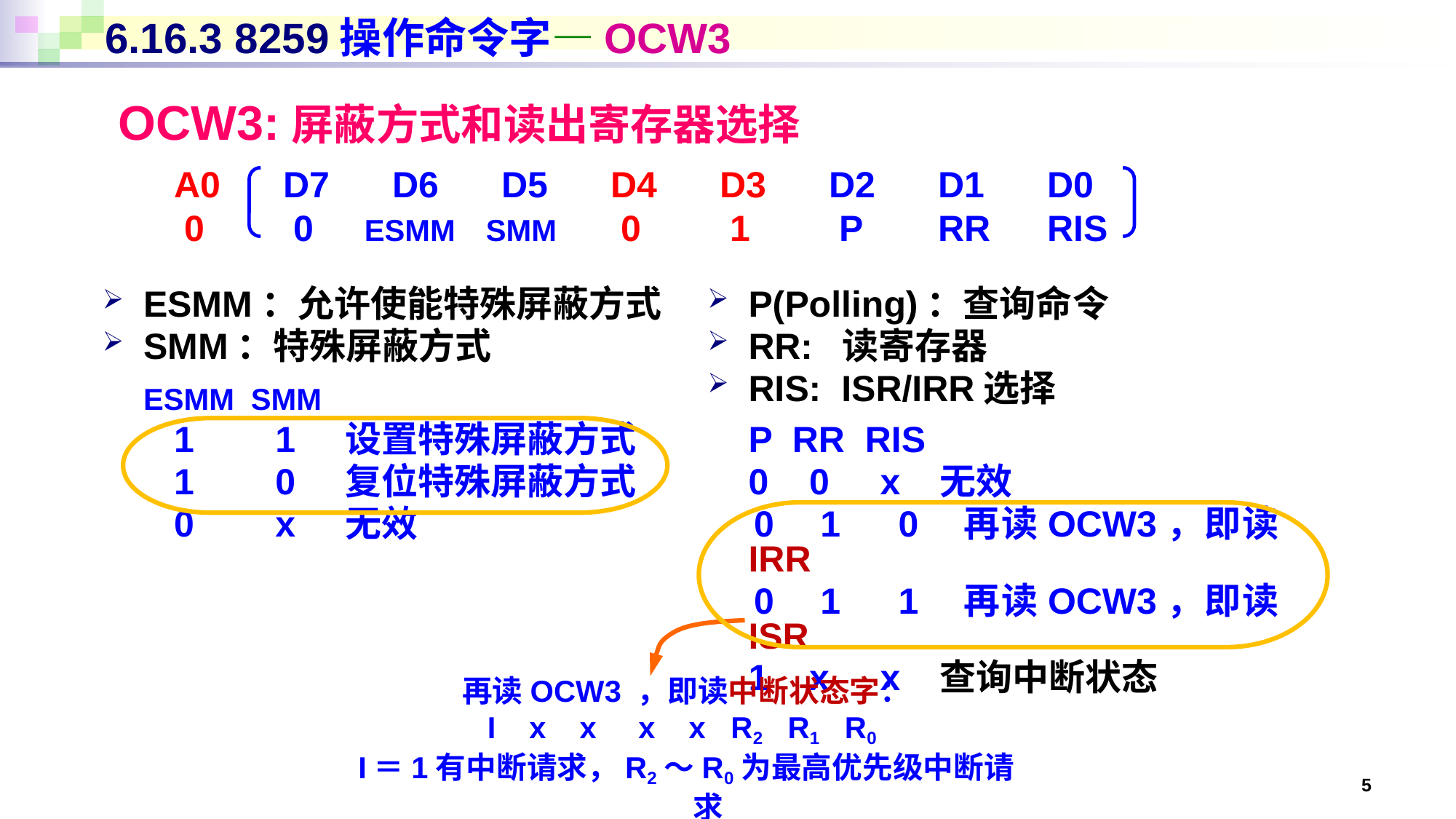

# 6.16.3 8259操作命令字—OCW3
OCW3:屏蔽方式和读出寄存器选择
A0   	D7	D6     	D5     	D4   	D3  	D2   	D1   	D0
 0	 0     ESMM   SMM 	 0 	 1 	 P 	RR 	RIS

ESMM：允许使能特殊屏蔽方式
SMM：特殊屏蔽方式
	ESMM  SMM
	   1        1    设置特殊屏蔽方式
	   1        0    复位特殊屏蔽方式
	   0        x    无效

P(Polling)：查询命令
RR:  读寄存器
RIS:  ISR/IRR选择
	P  RR  RIS
	0    0     x   无效
    0    1     0   再读OCW3，即读IRR
    0    1     1   再读OCW3，即读ISR
	1    x     x   查询中断状态

再读OCW3 ，即读中断状态字：
I    x    x     x    x   R2   R1   R0
I＝1有中断请求，R2～R0为最高优先级中断请求
5